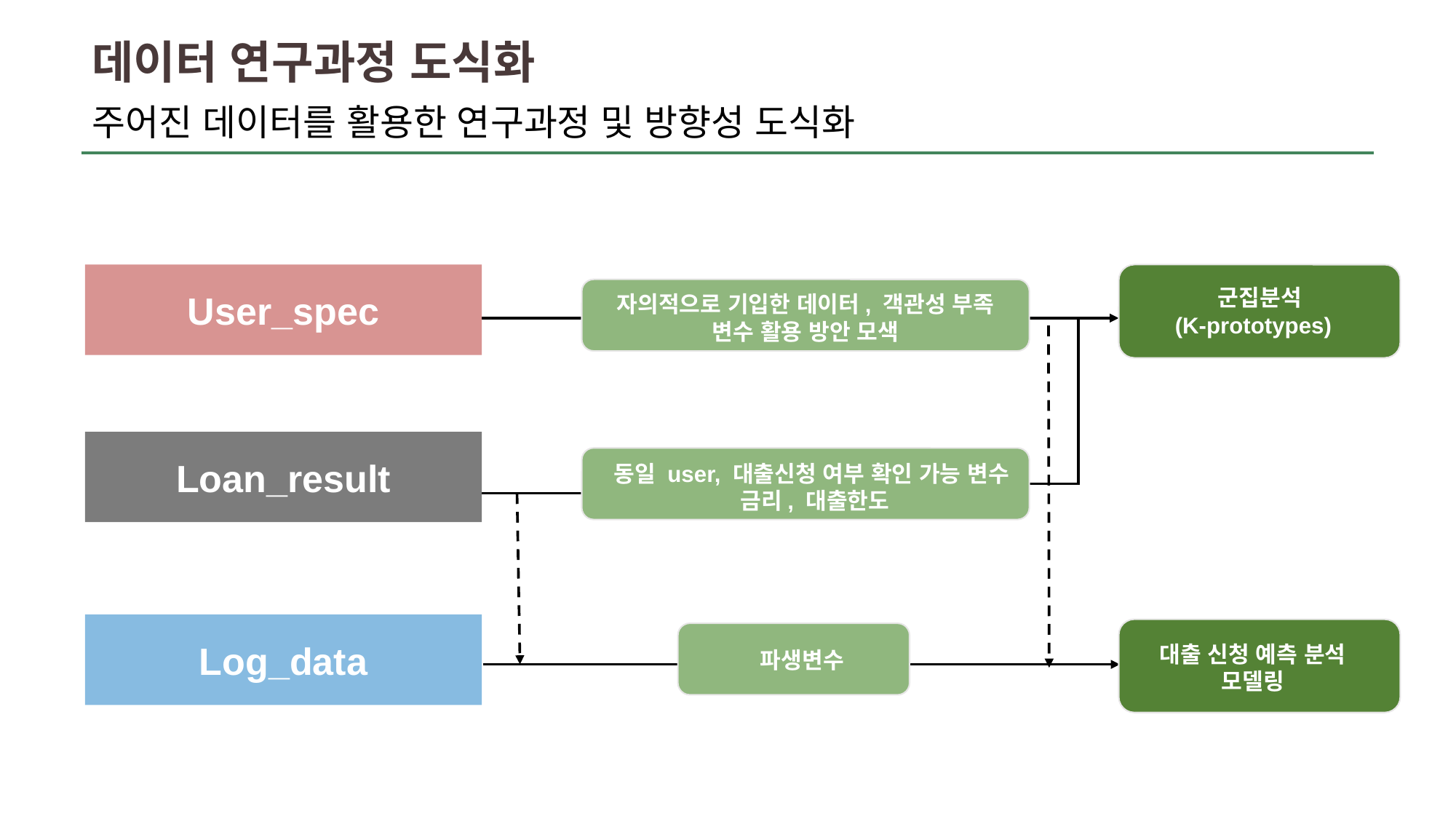

데이터 연구과정 도식화
주어진 데이터를 활용한 연구과정 및 방향성 도식화
User_spec

군집분석
(K-prototypes)

자의적으로 기입한 데이터, 객관성 부족
변수 활용 방안 모색
Loan_result

동일 user, 대출신청 여부 확인 가능 변수
금리, 대출한도
Log_data

대출 신청 예측 분석
모델링
파생변수